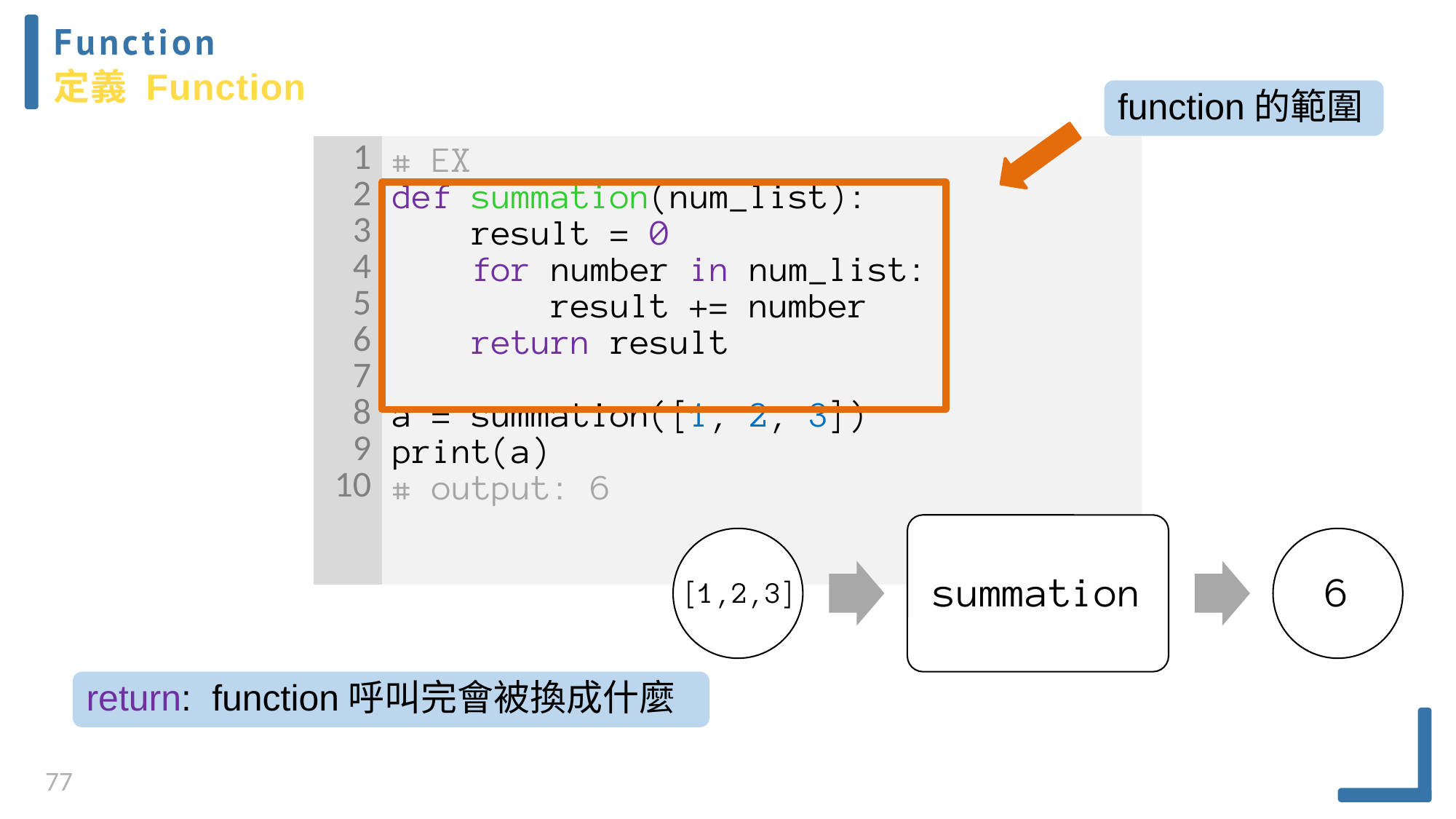

Function
定義 Function
function的範圍
| 1 2 3 4 5 6 7 8 9 10 | # EX def summation(num\_list): result = 0 for number in num\_list: result += number return result a = summation([1, 2, 3]) print(a) # output: 6 |
| --- | --- |

summation

[1,2,3]
6

return:  function呼叫完會被換成什麼

77